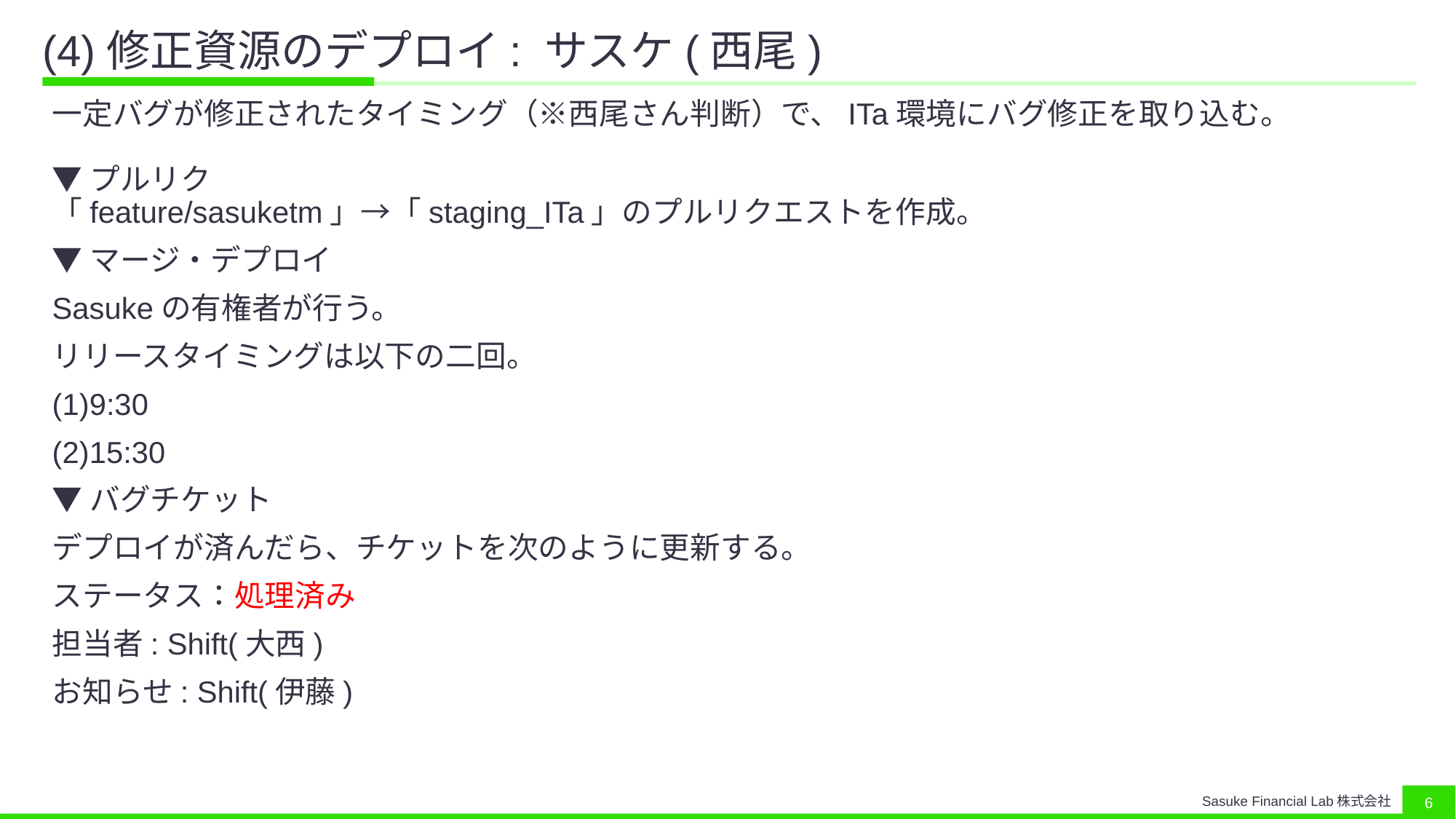

# (4)修正資源のデプロイ: サスケ(西尾)
一定バグが修正されたタイミング（※西尾さん判断）で、ITa環境にバグ修正を取り込む。

▼プルリク
「feature/sasuketm」→「staging_ITa」のプルリクエストを作成。
▼マージ・デプロイ
Sasukeの有権者が行う。
リリースタイミングは以下の二回。
(1)9:30
(2)15:30
▼バグチケット
デプロイが済んだら、チケットを次のように更新する。
ステータス：処理済み
担当者: Shift(大西)
お知らせ: Shift(伊藤)
6
Sasuke Financial Lab株式会社